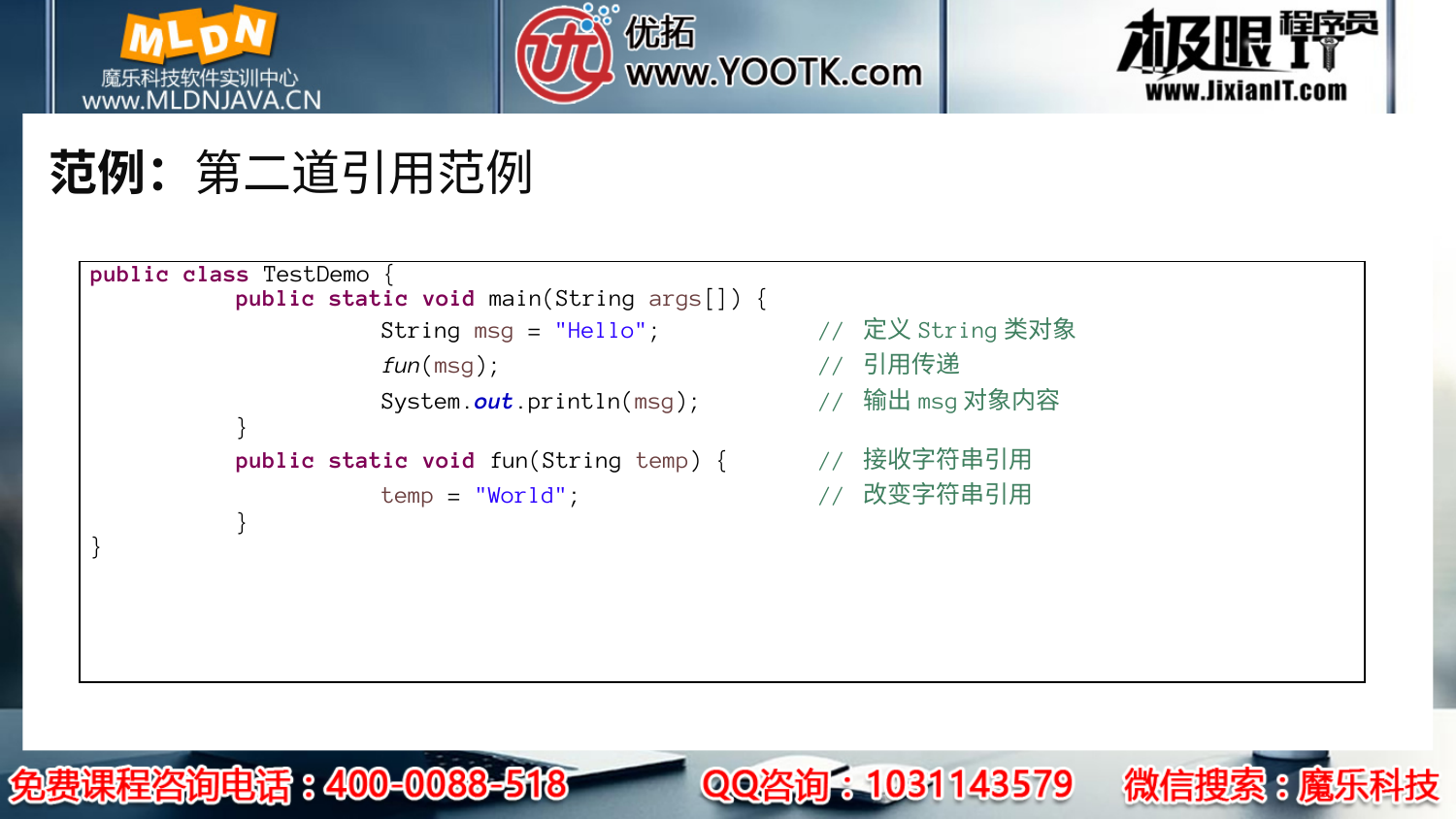

# 范例：第二道引用范例
| public class TestDemo { public static void main(String args[]) { String msg = "Hello"; // 定义String类对象 fun(msg); // 引用传递 System.out.println(msg); // 输出msg对象内容 } public static void fun(String temp) { // 接收字符串引用 temp = "World"; // 改变字符串引用 } } |
| --- |